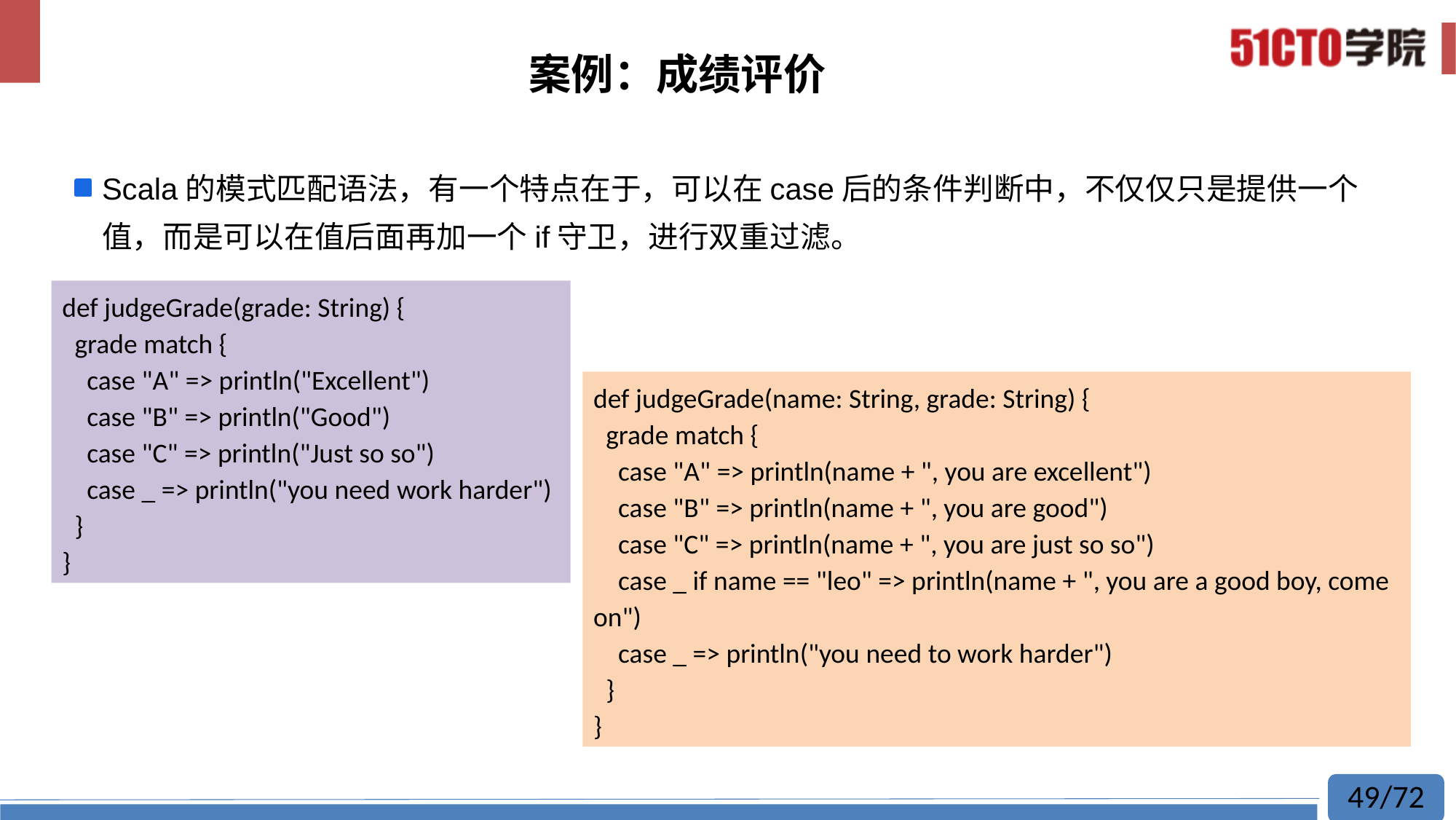

# 案例：成绩评价
Scala的模式匹配语法，有一个特点在于，可以在case后的条件判断中，不仅仅只是提供一个值，而是可以在值后面再加一个if守卫，进行双重过滤。

def judgeGrade(grade: String) {
  grade match {
    case "A" => println("Excellent")
    case "B" => println("Good")
    case "C" => println("Just so so")
    case _ => println("you need work harder")
  }
}
def judgeGrade(name: String, grade: String) {
  grade match {
    case "A" => println(name + ", you are excellent")
    case "B" => println(name + ", you are good")
    case "C" => println(name + ", you are just so so")
    case _ if name == "leo" => println(name + ", you are a good boy, come on")
    case _ => println("you need to work harder")
  }
}